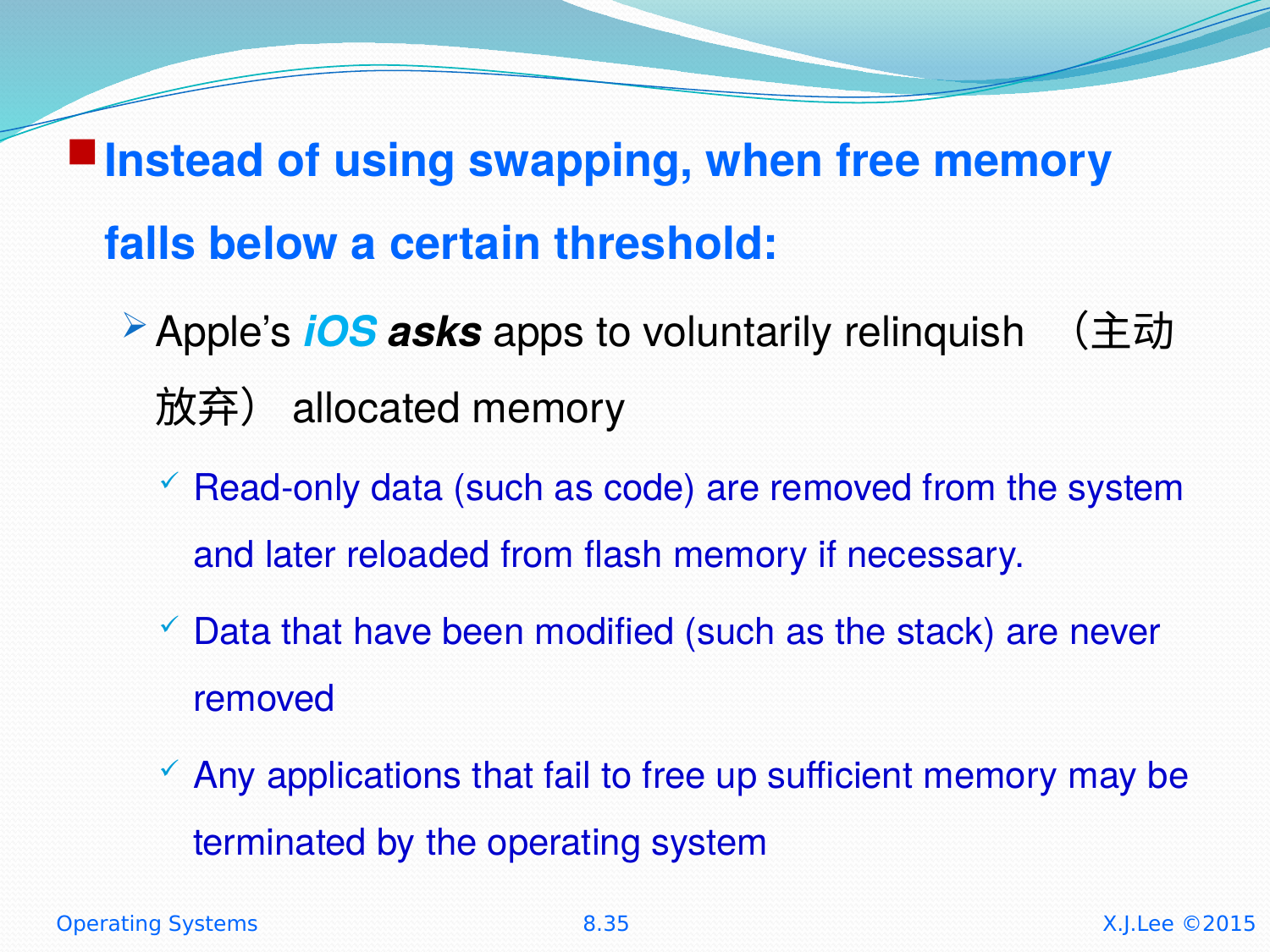

Instead of using swapping, when free memory falls below a certain threshold:
Apple’s iOS asks apps to voluntarily relinquish （主动放弃）allocated memory
Read-only data (such as code) are removed from the system and later reloaded from flash memory if necessary.
Data that have been modified (such as the stack) are never removed
Any applications that fail to free up sufficient memory may be terminated by the operating system
Operating Systems
8.35
X.J.Lee ©2015